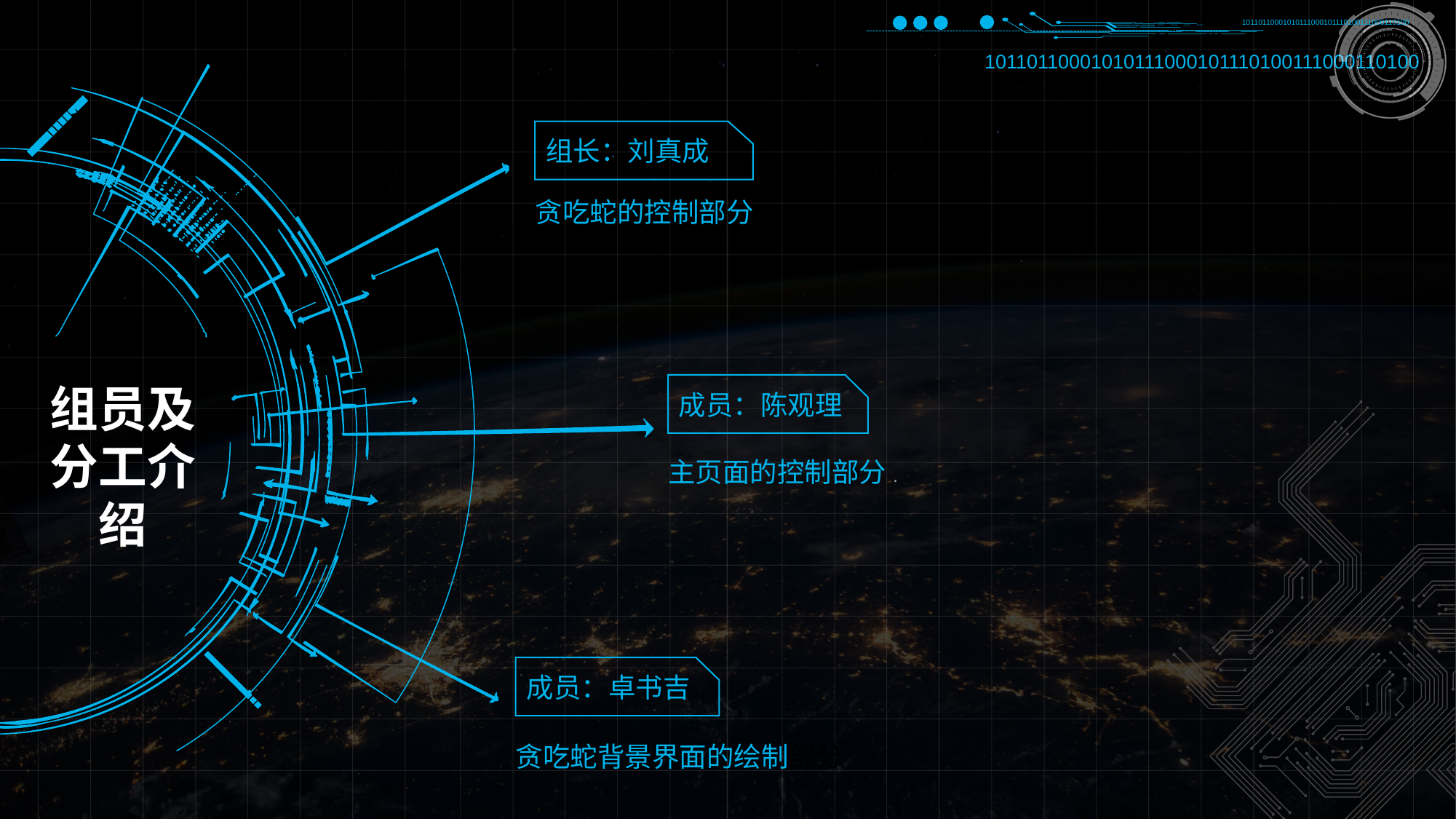

10110110001010111000101110100111000110100
10110110001010111000101110100111000110100

组长：刘真成
贪吃蛇的控制部分
组员及分工介绍
成员：陈观理

主页面的控制部分.
成员：卓书吉
贪吃蛇背景界面的绘制部分